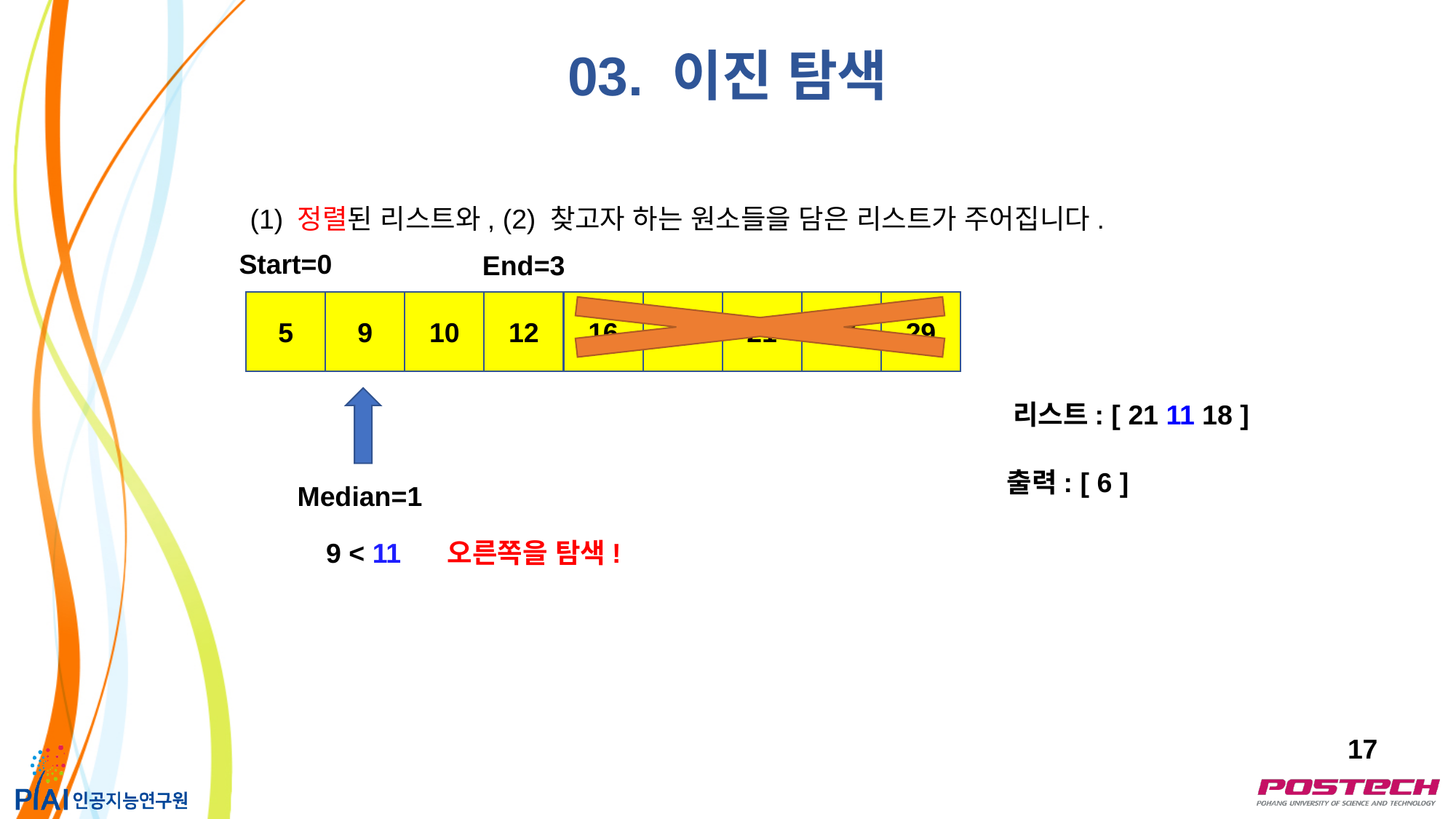

03. 이진 탐색

(1) 정렬된 리스트와, (2) 찾고자 하는 원소들을 담은 리스트가 주어집니다.
Start=0
End=3

5
9
10
12
16
18
21
27
29

리스트: [ 21 11 18 ]
출력: [ 6 ]
Median=1
9 < 11
오른쪽을 탐색!